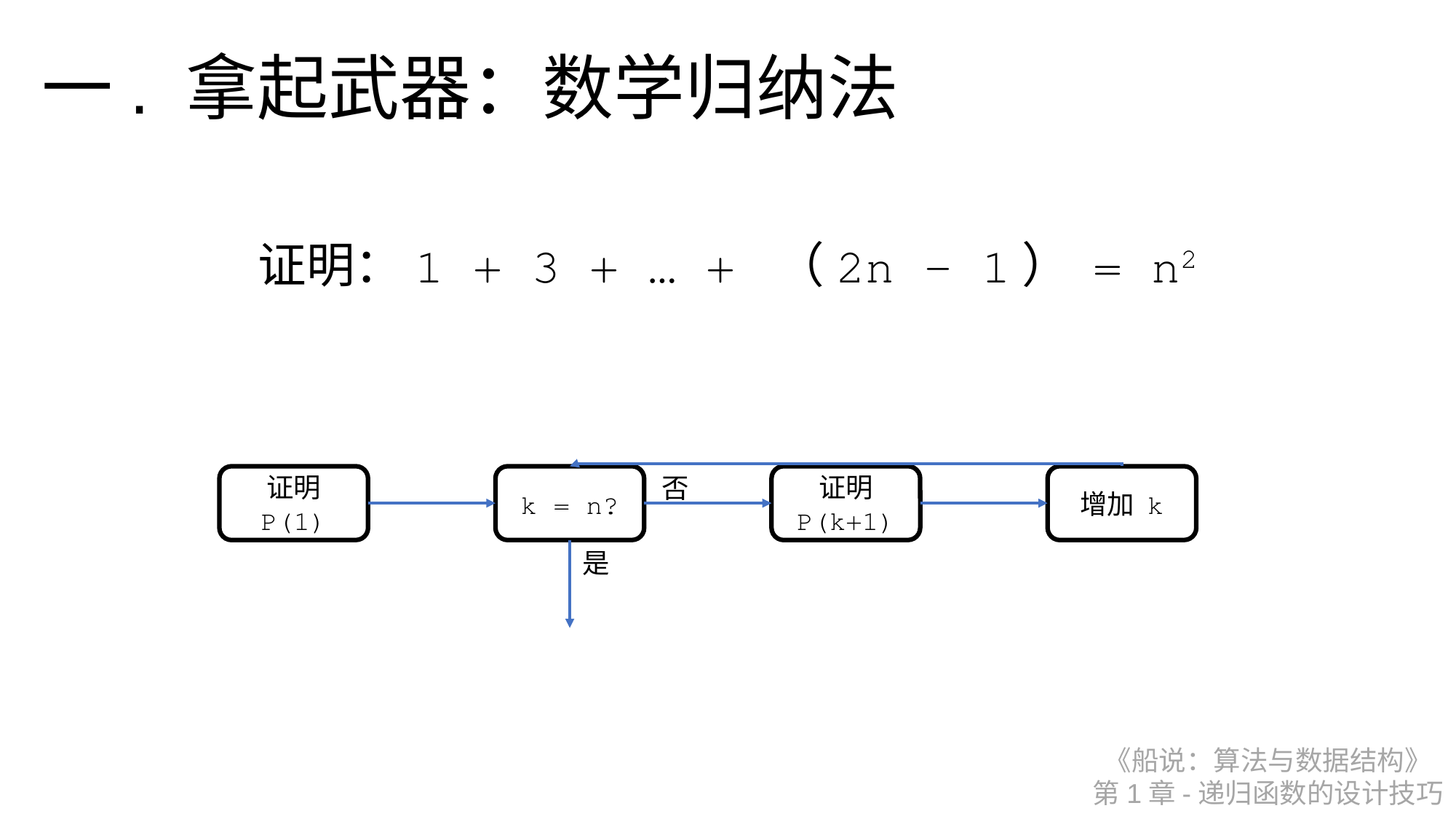

一. 拿起武器：数学归纳法
证明：1 + 3 + … + （2n - 1） = n2
否
证明
P(1)
k = n?
证明 P(k+1)
增加 k
是